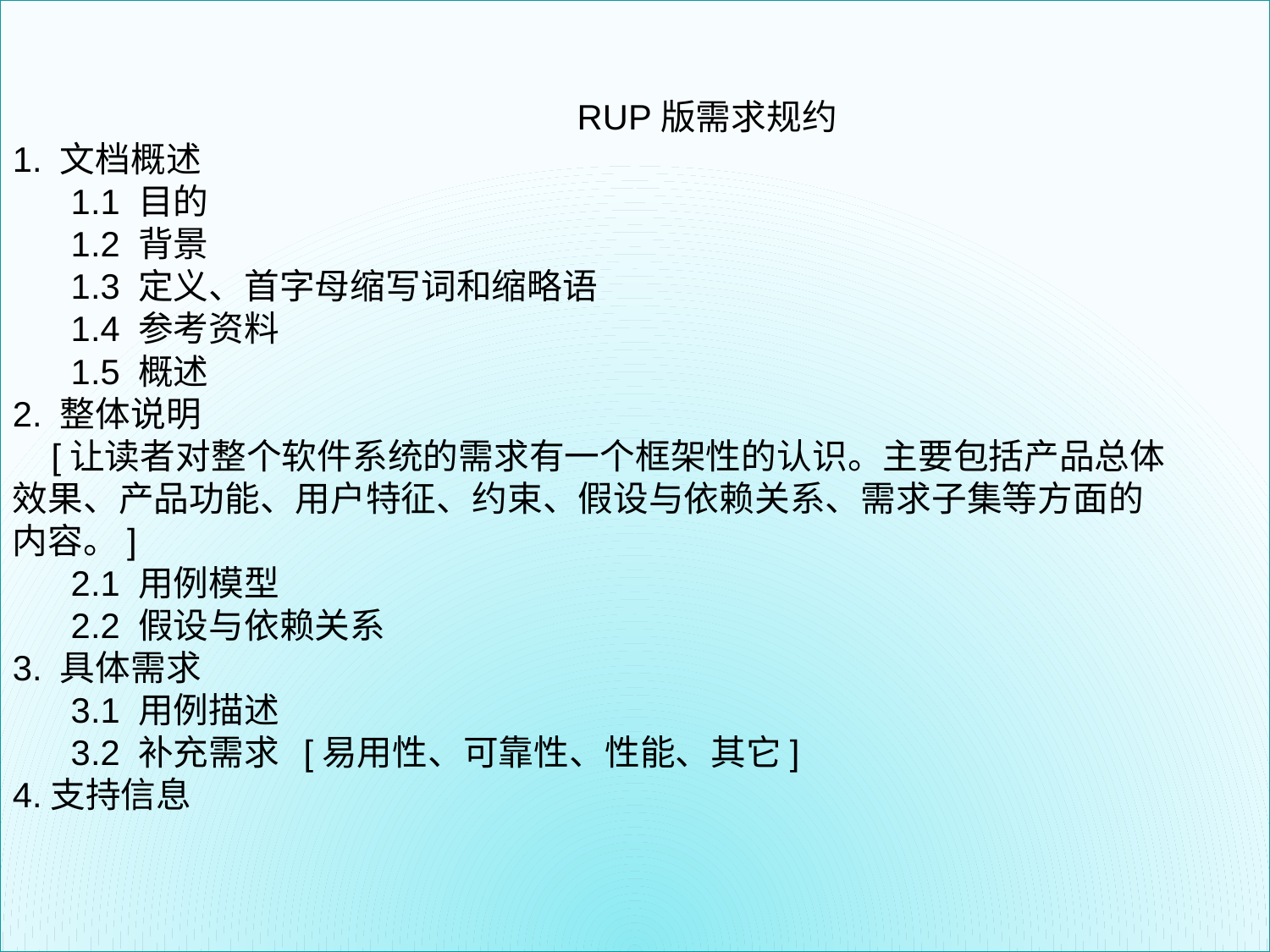

RUP版需求规约
1. 文档概述
      1.1 目的
      1.2 背景
      1.3 定义、首字母缩写词和缩略语
      1.4 参考资料
      1.5 概述
2. 整体说明
    [让读者对整个软件系统的需求有一个框架性的认识。主要包括产品总体
效果、产品功能、用户特征、约束、假设与依赖关系、需求子集等方面的
内容。]
      2.1 用例模型
      2.2 假设与依赖关系
3. 具体需求
      3.1 用例描述
      3.2 补充需求  [易用性、可靠性、性能、其它]
4.支持信息